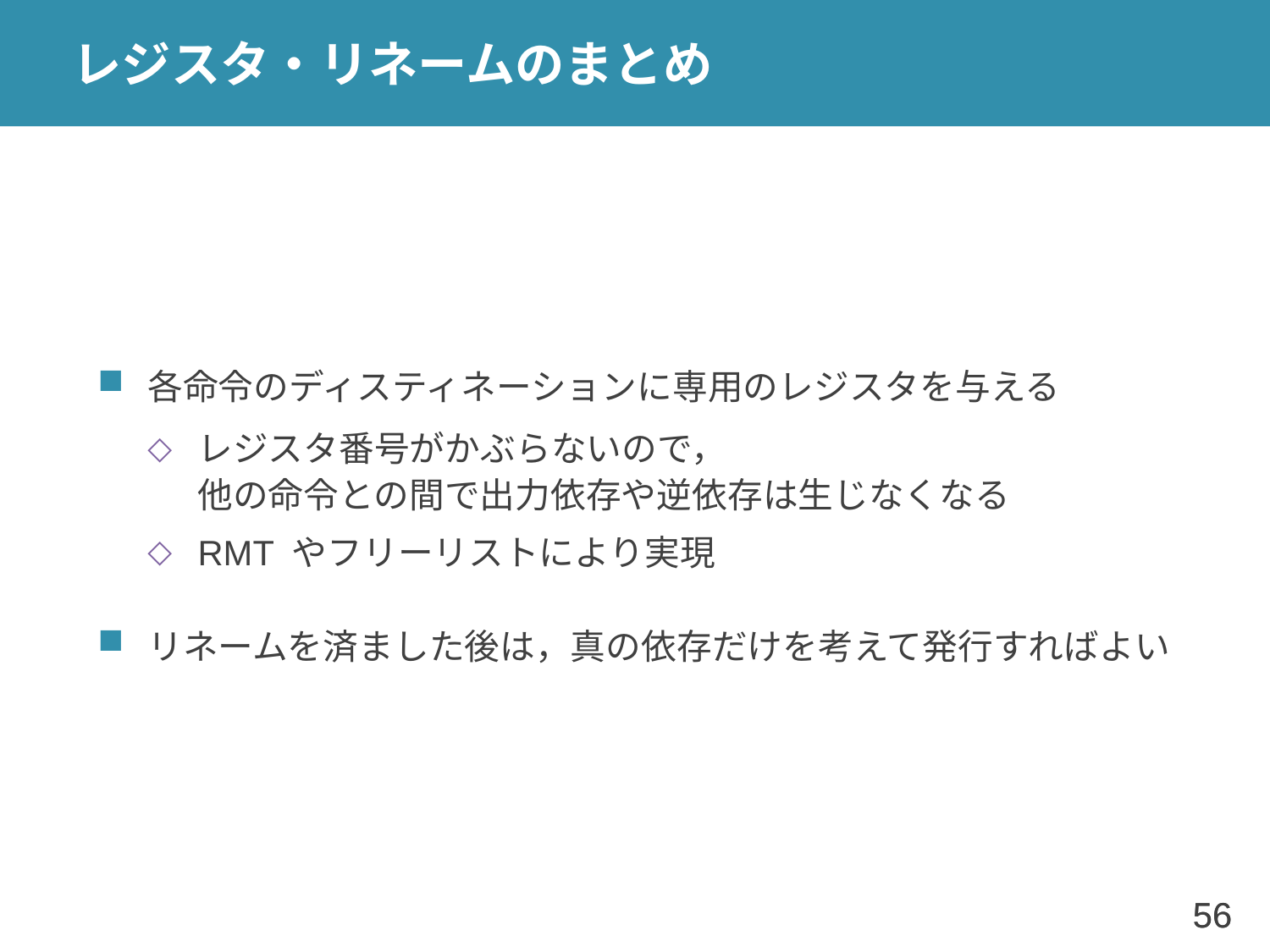

# レジスタ・リネームのまとめ
各命令のディスティネーションに専用のレジスタを与える
レジスタ番号がかぶらないので，
他の命令との間で出力依存や逆依存は生じなくなる
RMT やフリーリストにより実現
リネームを済ました後は，真の依存だけを考えて発行すればよい